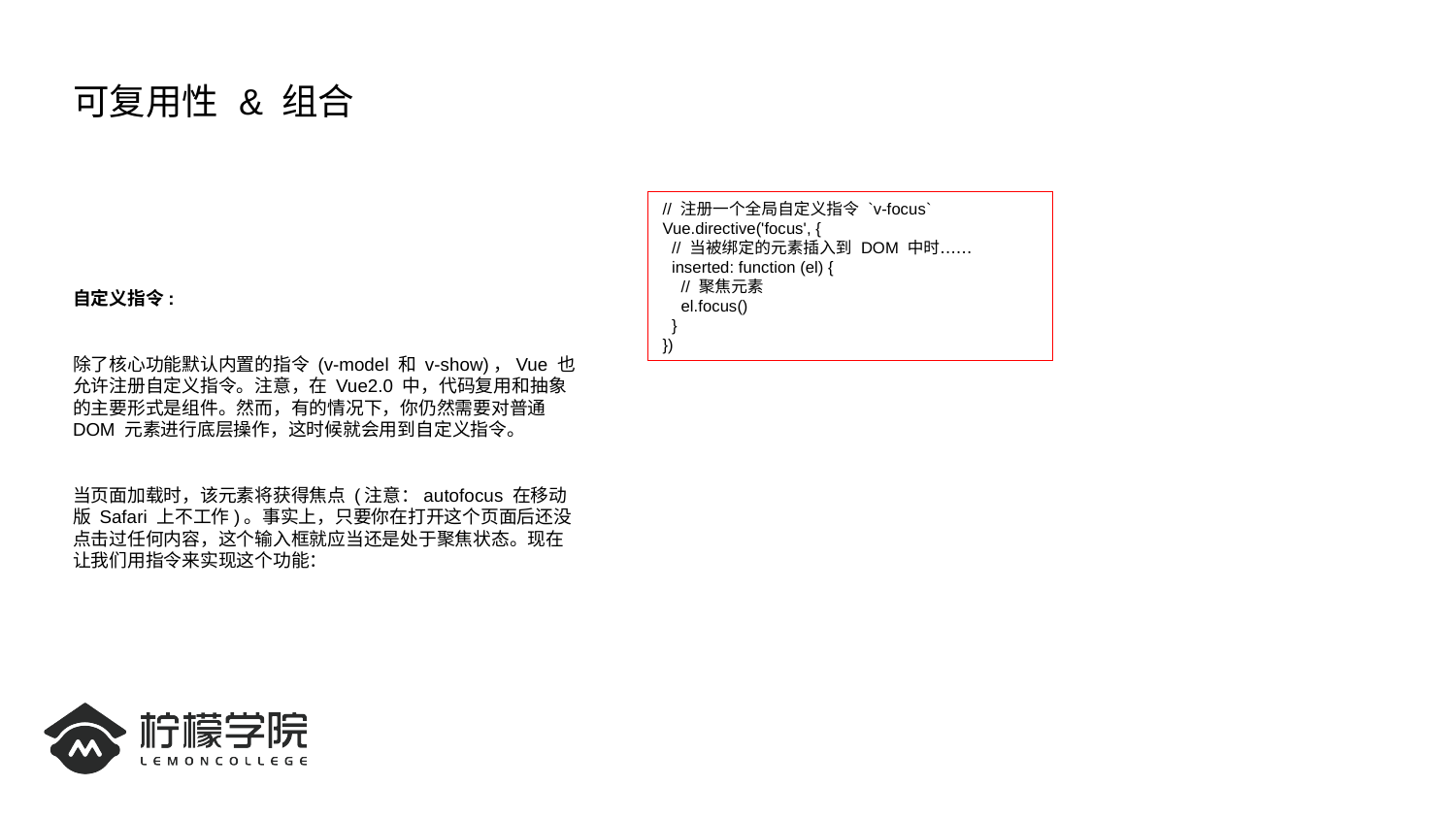

# 可复用性 & 组合
自定义指令:

除了核心功能默认内置的指令 (v-model 和 v-show)，Vue 也允许注册自定义指令。注意，在 Vue2.0 中，代码复用和抽象的主要形式是组件。然而，有的情况下，你仍然需要对普通 DOM 元素进行底层操作，这时候就会用到自定义指令。

当页面加载时，该元素将获得焦点 (注意：autofocus 在移动版 Safari 上不工作)。事实上，只要你在打开这个页面后还没点击过任何内容，这个输入框就应当还是处于聚焦状态。现在让我们用指令来实现这个功能：
// 注册一个全局自定义指令 `v-focus`
Vue.directive('focus', {
  // 当被绑定的元素插入到 DOM 中时……
  inserted: function (el) {
    // 聚焦元素
    el.focus()
  }
})